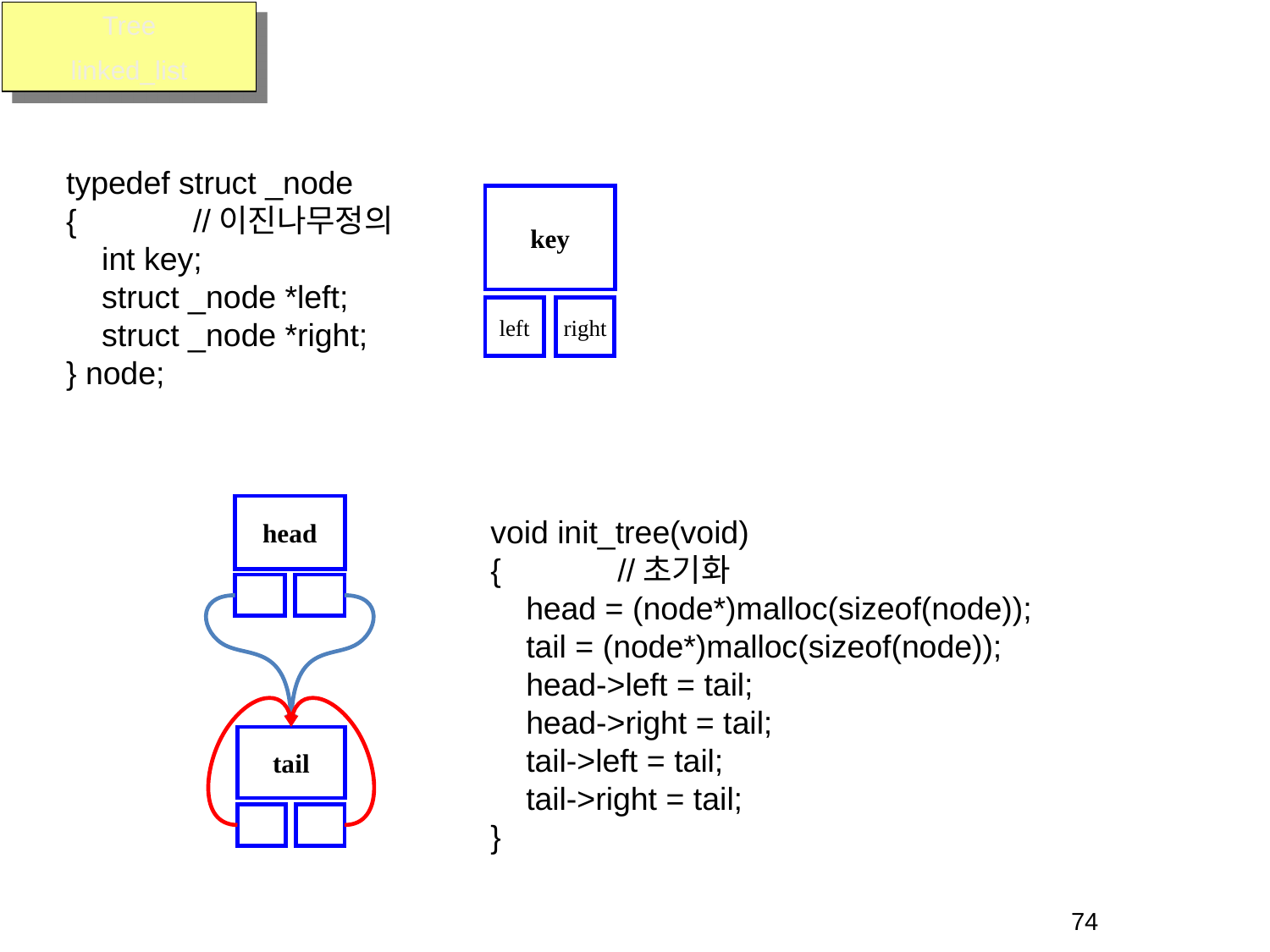

Tree
linked_list
typedef struct _node
{	//이진나무정의
    int key;
    struct _node *left;
    struct _node *right;
} node;

key
left
right
head

void init_tree(void)
{	//초기화
    head = (node*)malloc(sizeof(node));
    tail = (node*)malloc(sizeof(node));
    head->left = tail;
    head->right = tail;
    tail->left = tail;
    tail->right = tail;
}
tail

74